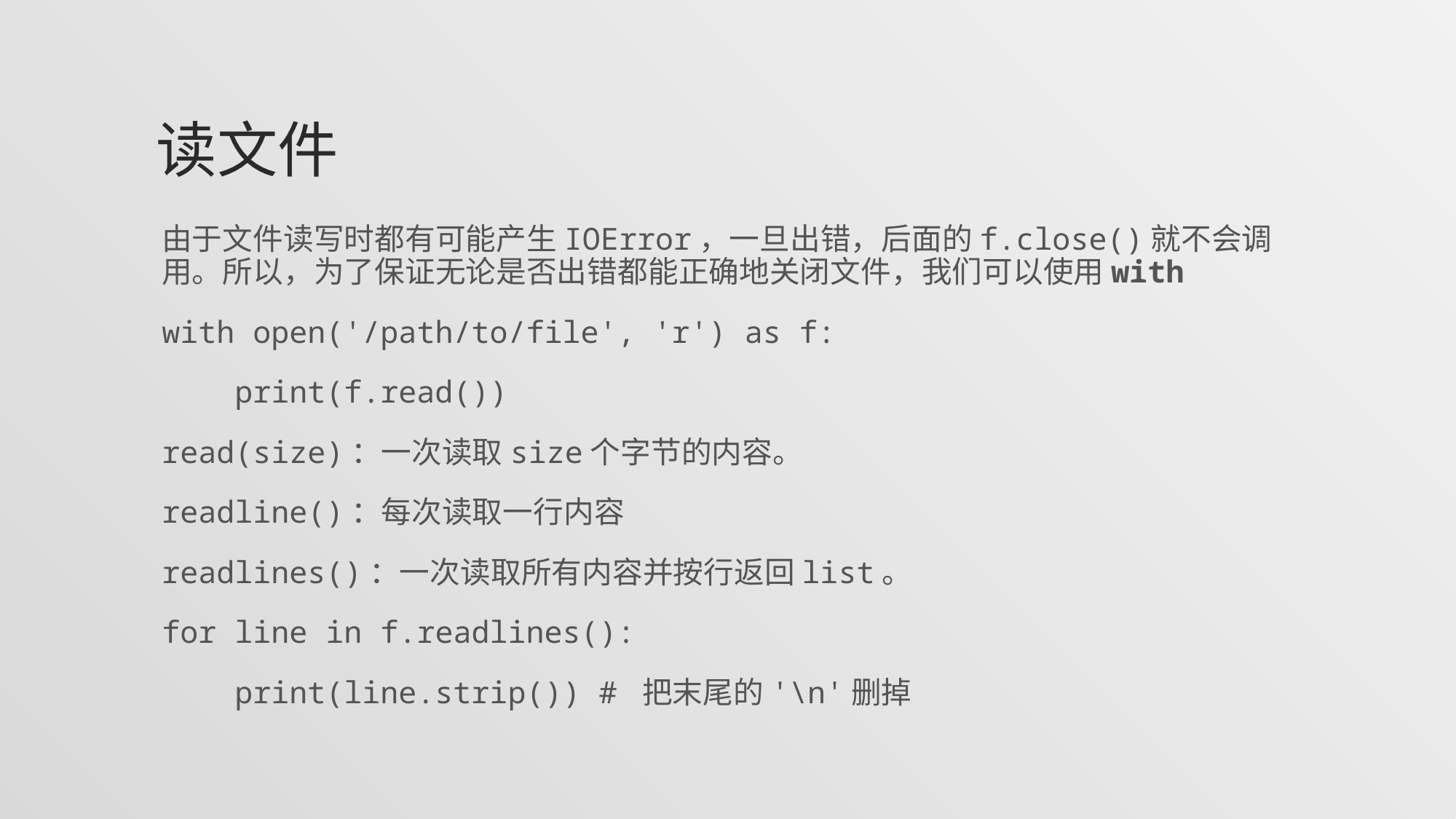

# 读文件
由于文件读写时都有可能产生IOError，一旦出错，后面的f.close()就不会调用。所以，为了保证无论是否出错都能正确地关闭文件，我们可以使用with
with open('/path/to/file', 'r') as f:
    print(f.read())
read(size)：一次读取size个字节的内容。
readline()：每次读取一行内容
readlines()：一次读取所有内容并按行返回list。
for line in f.readlines():
    print(line.strip()) # 把末尾的'\n'删掉